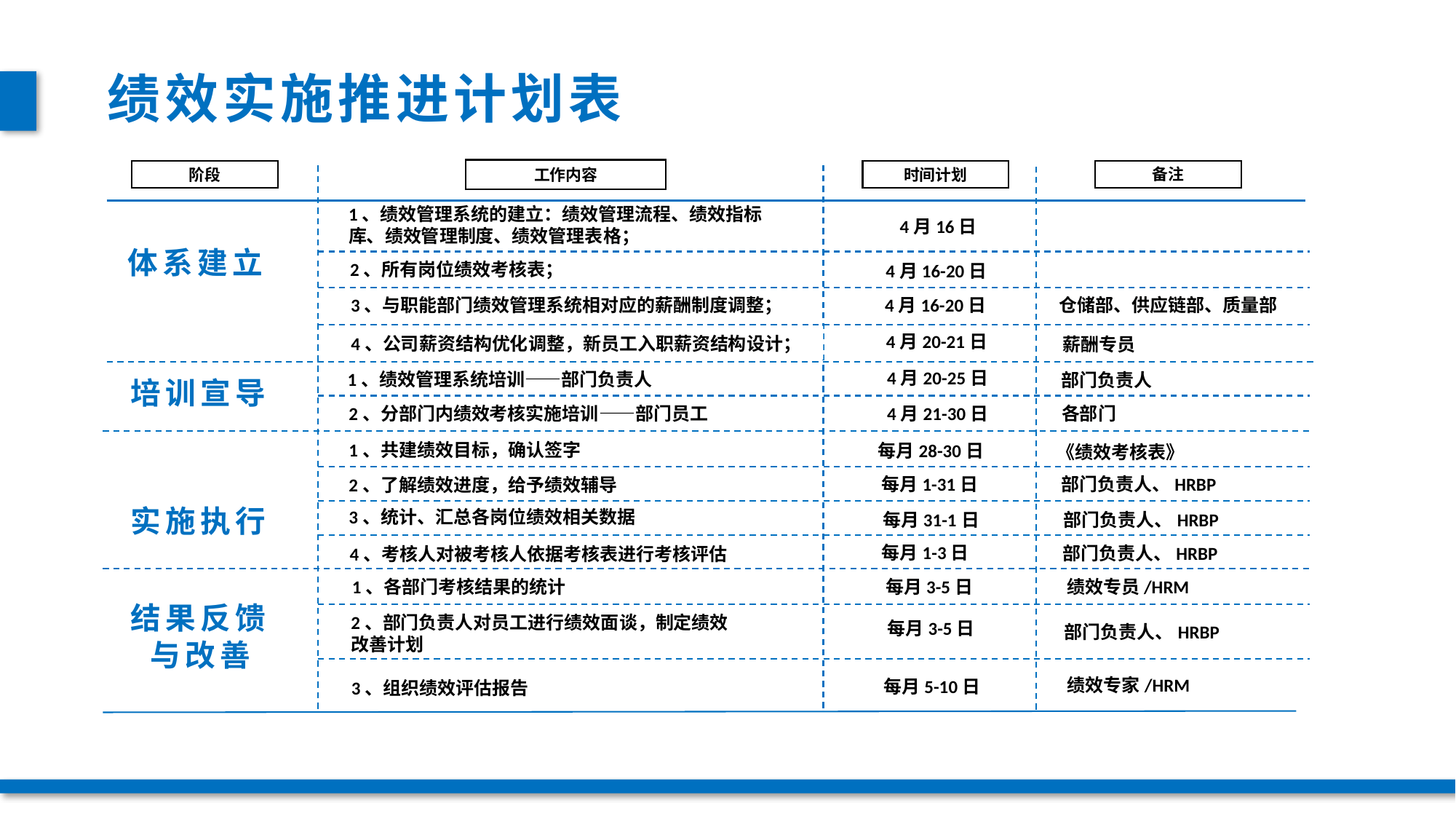

绩效实施推进计划表

工作内容
备注
阶段
时间计划
1、绩效管理系统的建立：绩效管理流程、绩效指标库、绩效管理制度、绩效管理表格；
4月16日
体系建立
2、所有岗位绩效考核表；
4月16-20日
3、与职能部门绩效管理系统相对应的薪酬制度调整；
仓储部、供应链部、质量部
4月16-20日
4、公司薪资结构优化调整，新员工入职薪资结构设计；
4月20-21日
薪酬专员
4月20-25日
部门负责人
1、绩效管理系统培训——部门负责人
培训宣导
4月21-30日
各部门
2、分部门内绩效考核实施培训——部门员工
每月28-30日
1、共建绩效目标，确认签字
《绩效考核表》
每月1-31日
部门负责人、HRBP
2、了解绩效进度，给予绩效辅导
实施执行
3、统计、汇总各岗位绩效相关数据
部门负责人、HRBP
每月31-1日
每月1-3日
部门负责人、HRBP
4、考核人对被考核人依据考核表进行考核评估
绩效专员/HRM
每月3-5日
1、各部门考核结果的统计
结果反馈与改善
2、部门负责人对员工进行绩效面谈，制定绩效改善计划
每月3-5日
部门负责人、HRBP
3、组织绩效评估报告
绩效专家/HRM
每月5-10日